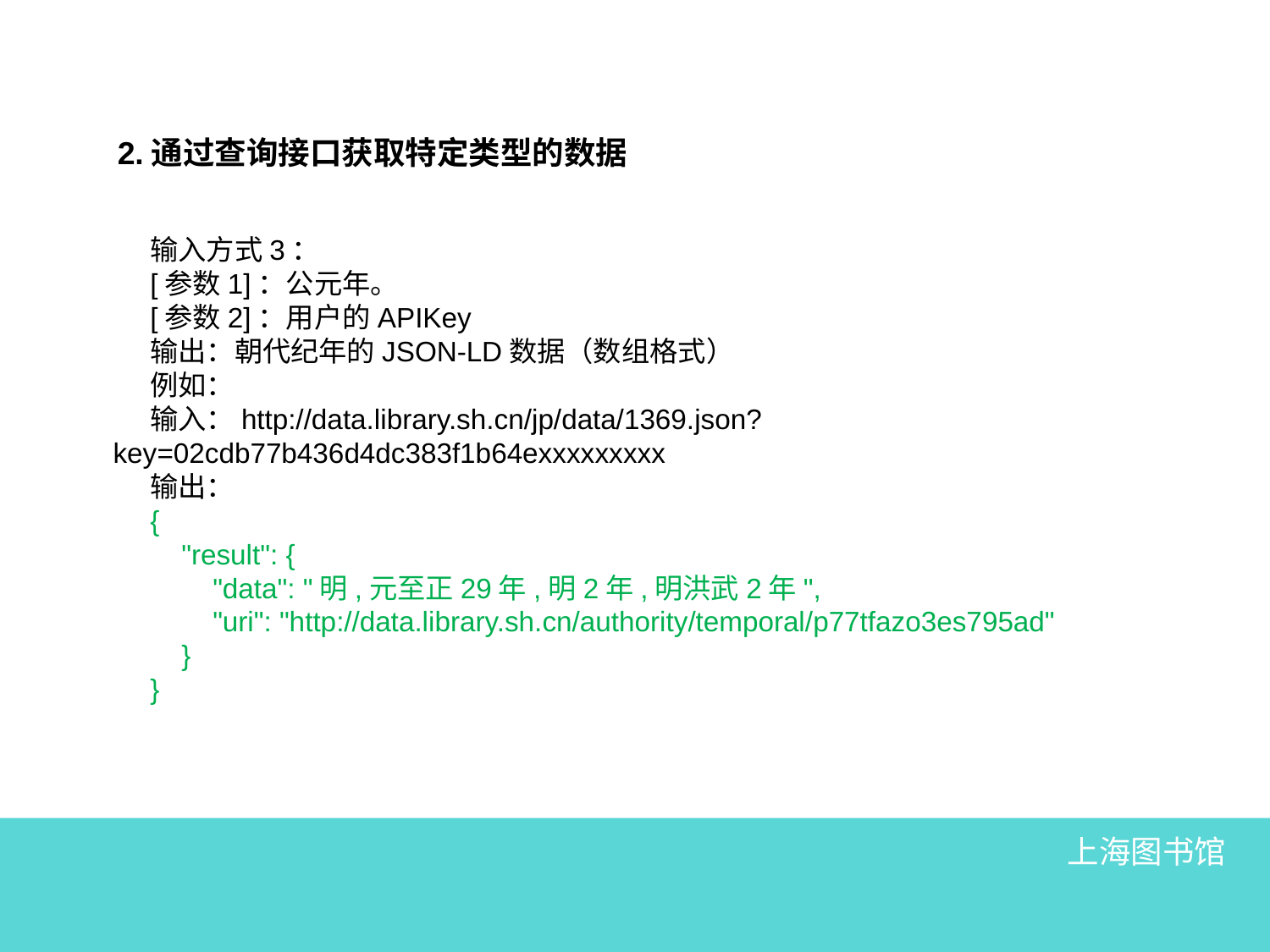

2.通过查询接口获取特定类型的数据
输入方式3：
[参数1]：公元年。
[参数2]：用户的APIKey
输出：朝代纪年的JSON-LD数据（数组格式）
例如：
输入：http://data.library.sh.cn/jp/data/1369.json?key=02cdb77b436d4dc383f1b64exxxxxxxxx
输出：
{
    "result": {
        "data": "明,元至正29年,明2年,明洪武2年",
        "uri": "http://data.library.sh.cn/authority/temporal/p77tfazo3es795ad"
    }
}
上海图书馆